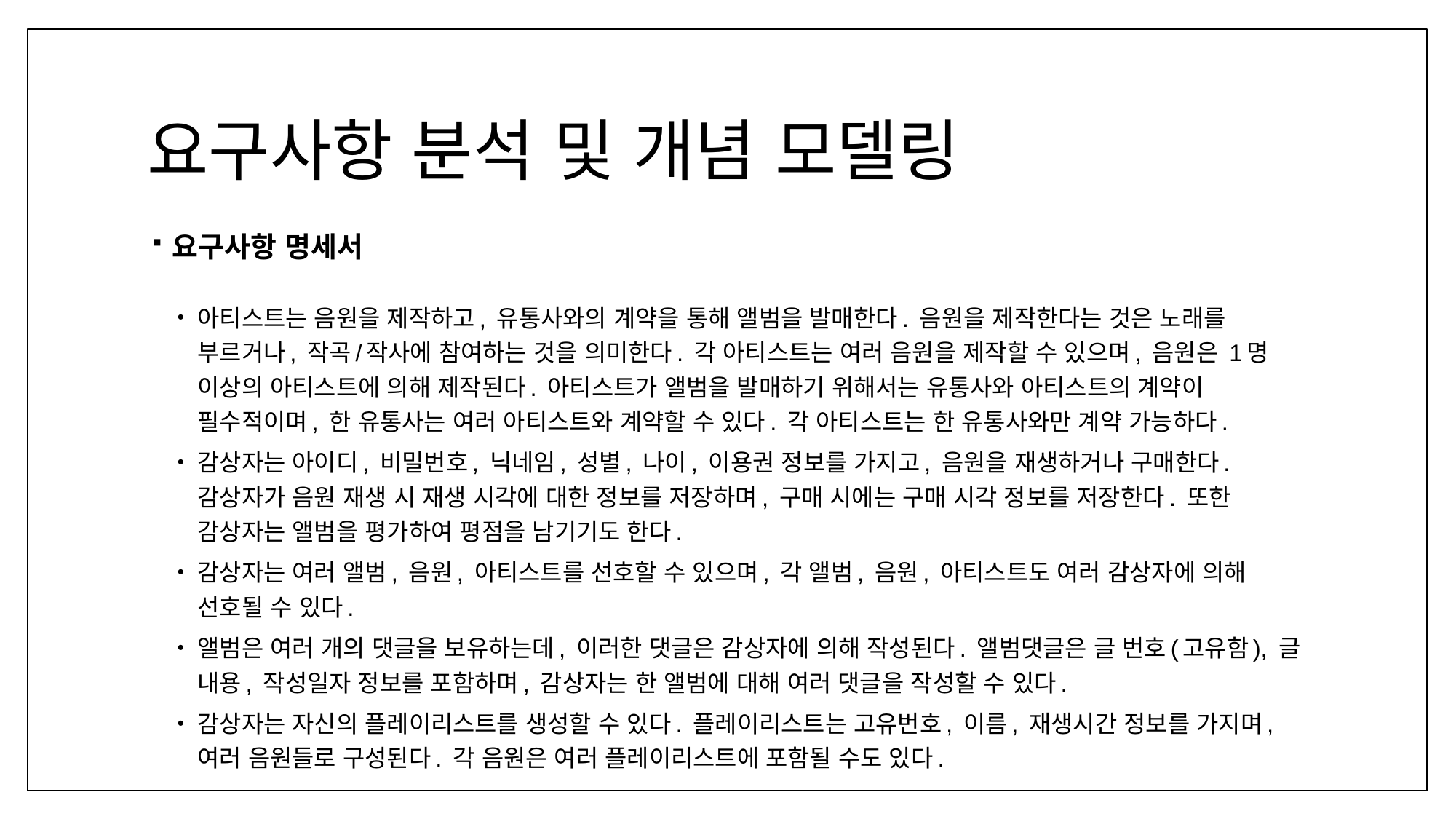

# 요구사항 분석 및 개념 모델링
요구사항 명세서

아티스트는 음원을 제작하고, 유통사와의 계약을 통해 앨범을 발매한다. 음원을 제작한다는 것은 노래를 부르거나, 작곡/작사에 참여하는 것을 의미한다. 각 아티스트는 여러 음원을 제작할 수 있으며, 음원은 1명 이상의 아티스트에 의해 제작된다. 아티스트가 앨범을 발매하기 위해서는 유통사와 아티스트의 계약이 필수적이며, 한 유통사는 여러 아티스트와 계약할 수 있다. 각 아티스트는 한 유통사와만 계약 가능하다.
감상자는 아이디, 비밀번호, 닉네임, 성별, 나이, 이용권 정보를 가지고, 음원을 재생하거나 구매한다. 감상자가 음원 재생 시 재생 시각에 대한 정보를 저장하며, 구매 시에는 구매 시각 정보를 저장한다. 또한 감상자는 앨범을 평가하여 평점을 남기기도 한다.
감상자는 여러 앨범, 음원, 아티스트를 선호할 수 있으며, 각 앨범, 음원, 아티스트도 여러 감상자에 의해 선호될 수 있다.
앨범은 여러 개의 댓글을 보유하는데, 이러한 댓글은 감상자에 의해 작성된다. 앨범댓글은 글 번호(고유함), 글 내용, 작성일자 정보를 포함하며, 감상자는 한 앨범에 대해 여러 댓글을 작성할 수 있다.
감상자는 자신의 플레이리스트를 생성할 수 있다. 플레이리스트는 고유번호, 이름, 재생시간 정보를 가지며, 여러 음원들로 구성된다. 각 음원은 여러 플레이리스트에 포함될 수도 있다.